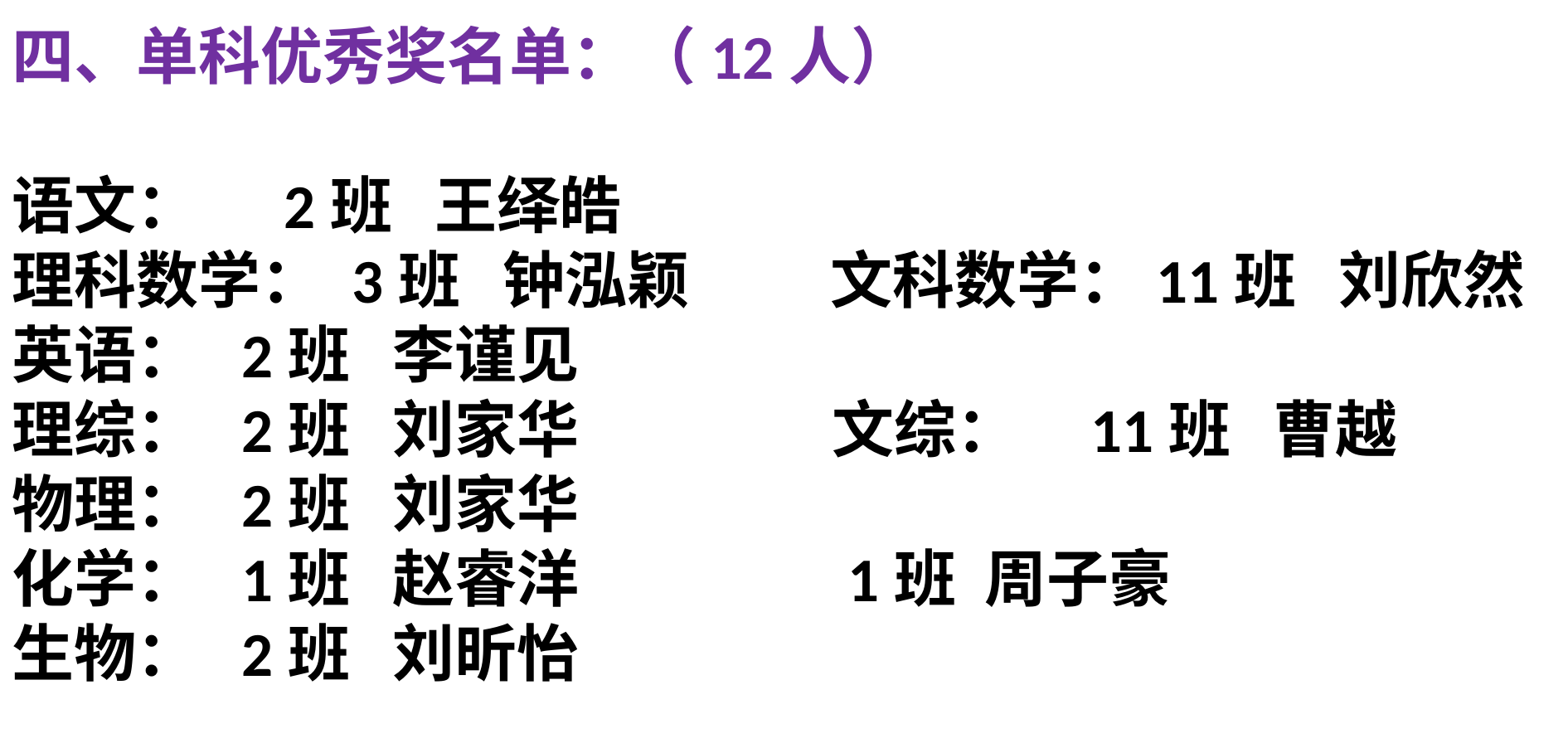

四、单科优秀奖名单：（12人）

语文：     2班   王绎皓
理科数学： 3班   钟泓颖          文科数学：11班   刘欣然
英语：  2班   李谨见
理综：  2班   刘家华                  文综：    11班   曹越
物理：  2班   刘家华
化学：  1班   赵睿洋                  1班  周子豪
生物：  2班   刘昕怡